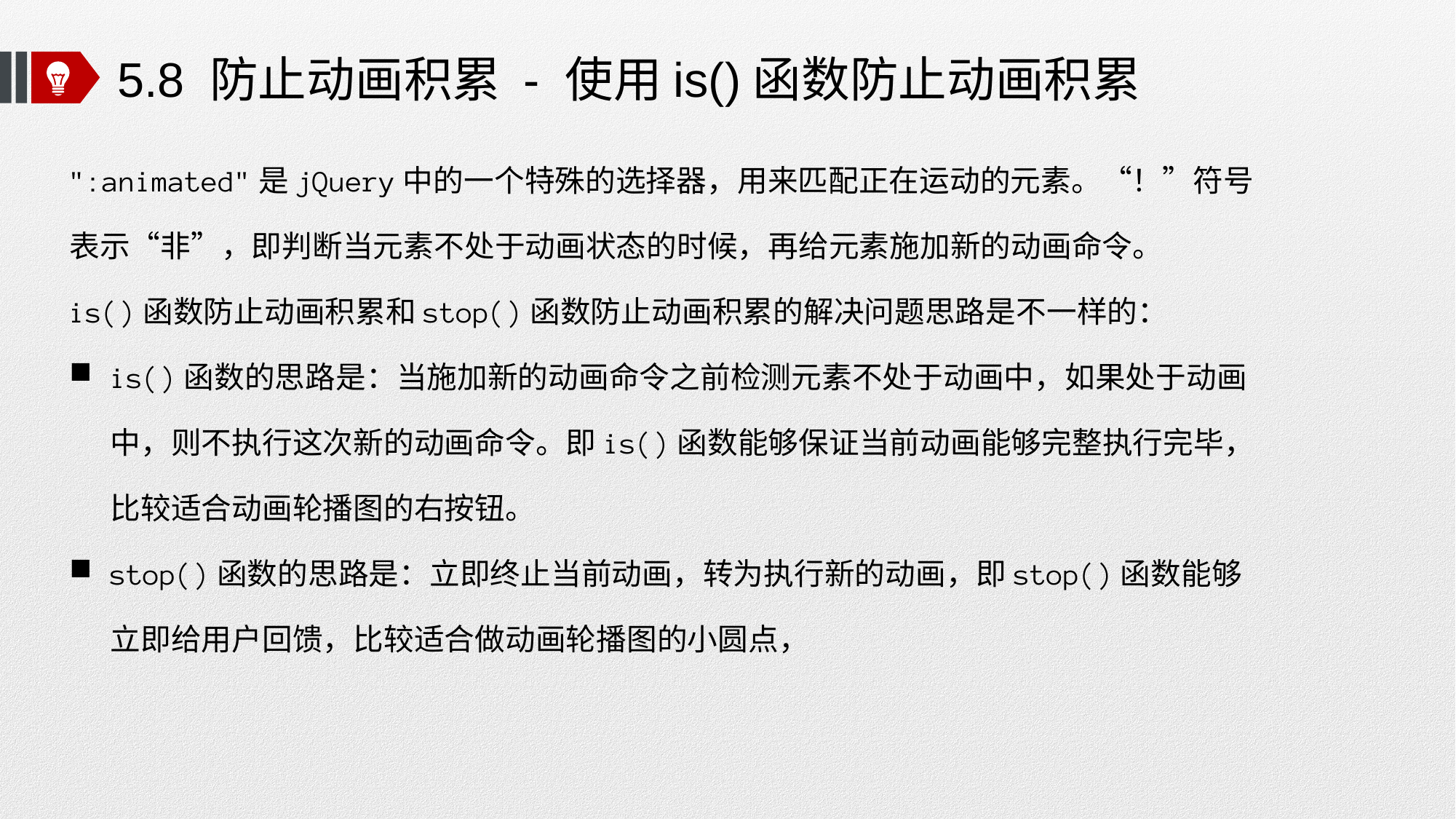

# 5.8 防止动画积累 - 使用is()函数防止动画积累

":animated"是jQuery中的一个特殊的选择器，用来匹配正在运动的元素。“！”符号表示“非”，即判断当元素不处于动画状态的时候，再给元素施加新的动画命令。
is()函数防止动画积累和stop()函数防止动画积累的解决问题思路是不一样的：
is()函数的思路是：当施加新的动画命令之前检测元素不处于动画中，如果处于动画中，则不执行这次新的动画命令。即is()函数能够保证当前动画能够完整执行完毕，比较适合动画轮播图的右按钮。
stop()函数的思路是：立即终止当前动画，转为执行新的动画，即stop()函数能够立即给用户回馈，比较适合做动画轮播图的小圆点，